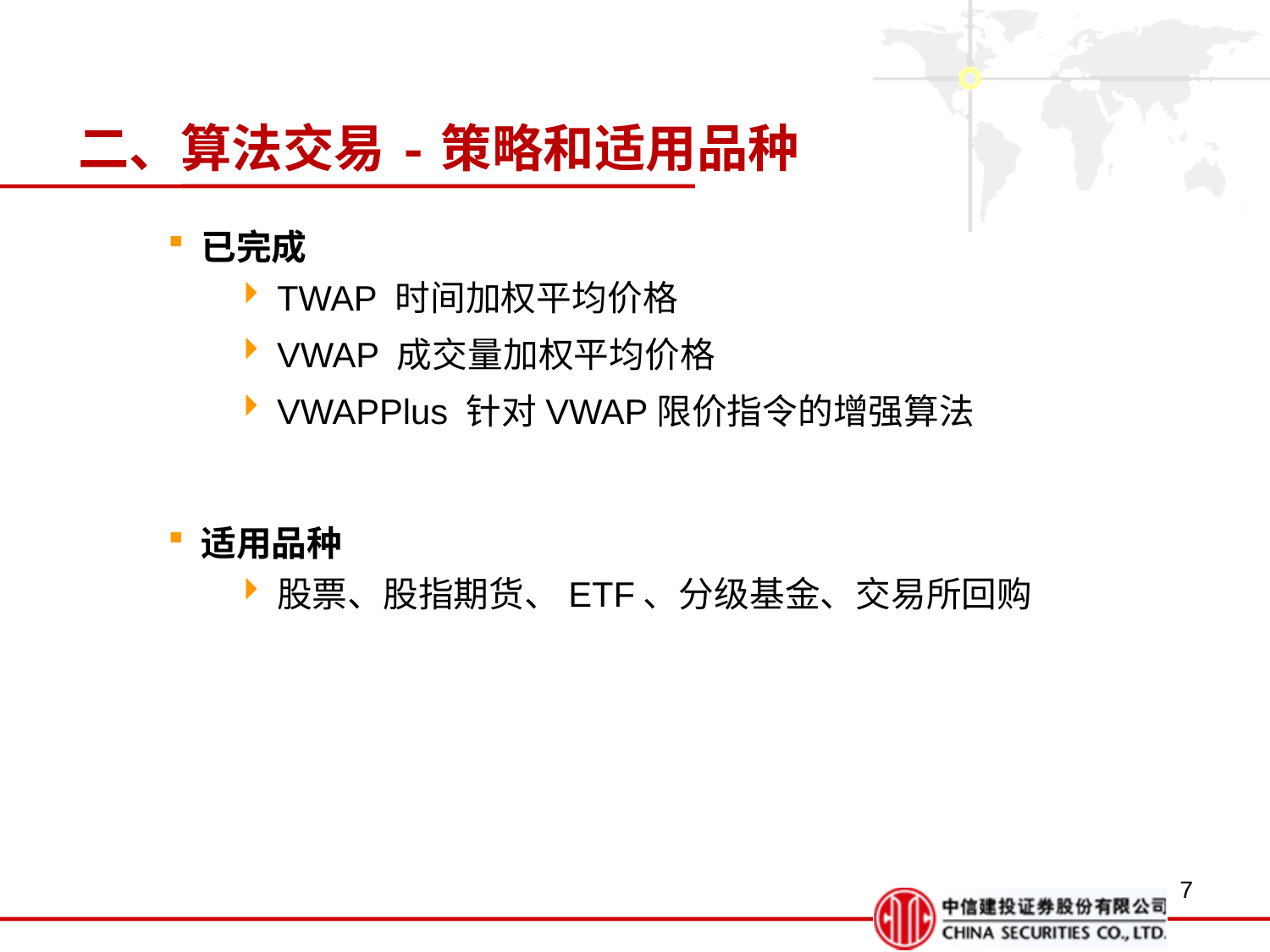

二、算法交易-策略和适用品种
已完成
TWAP 时间加权平均价格
VWAP 成交量加权平均价格
VWAPPlus 针对VWAP限价指令的增强算法

适用品种
股票、股指期货、ETF、分级基金、交易所回购

7